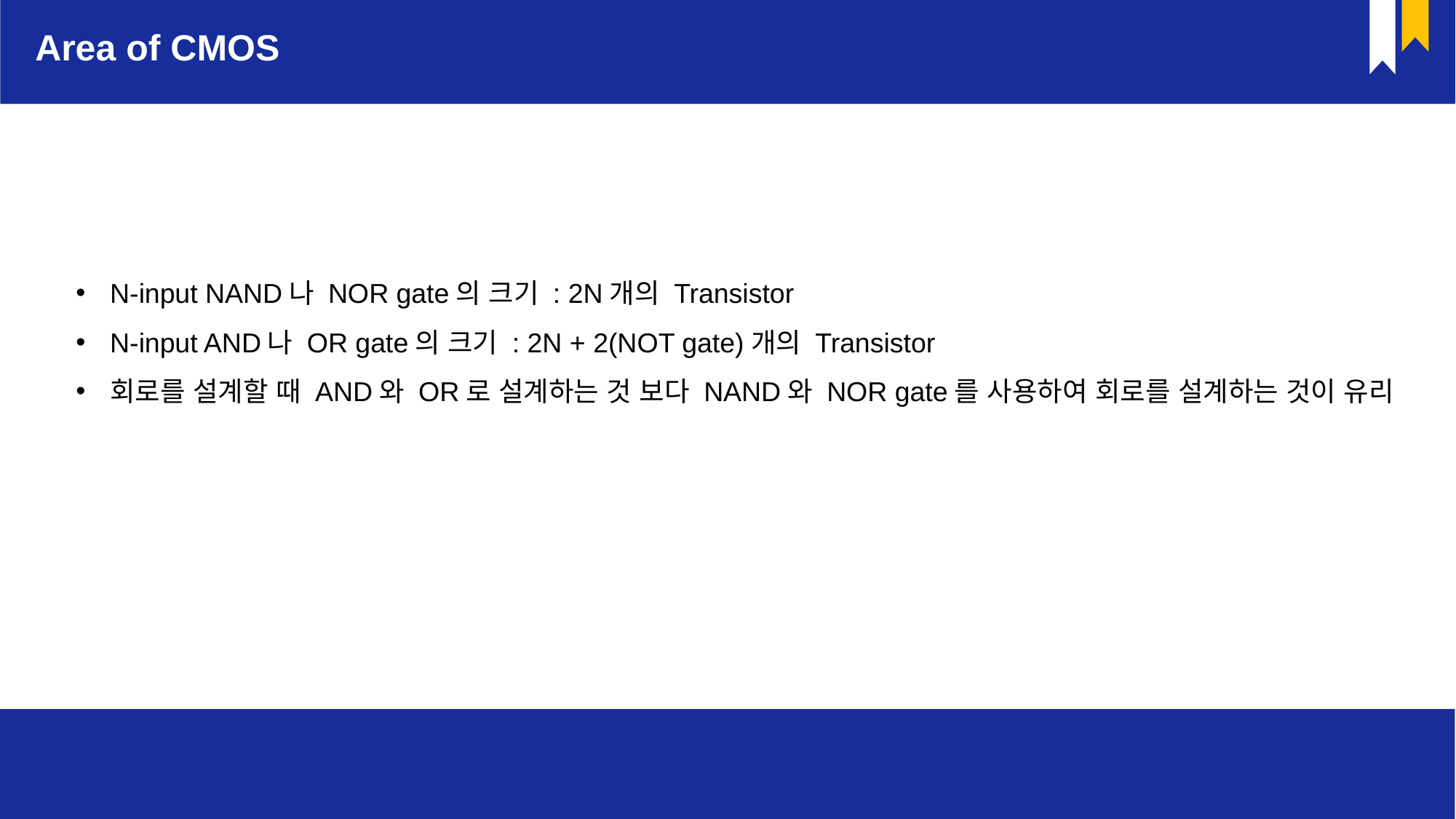

Area of CMOS
N-input NAND나 NOR gate의 크기 : 2N개의 Transistor
N-input AND나 OR gate의 크기 : 2N + 2(NOT gate)개의 Transistor
회로를 설계할 때 AND와 OR로 설계하는 것 보다 NAND와 NOR gate를 사용하여 회로를 설계하는 것이 유리